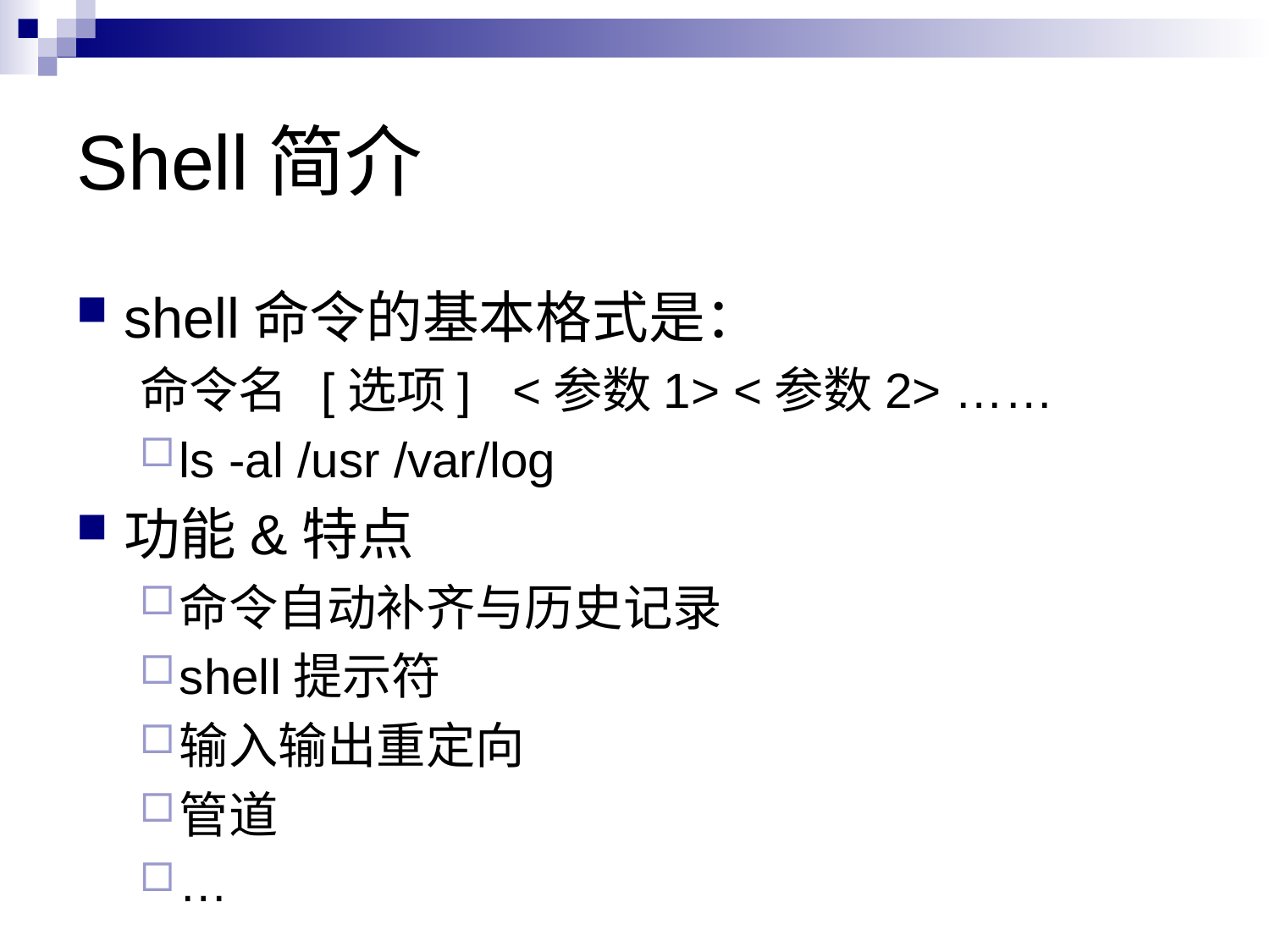

# Shell简介
shell命令的基本格式是：
命令名  [选项]   <参数1> <参数2> ……
ls -al /usr /var/log
功能&特点
命令自动补齐与历史记录
shell提示符
输入输出重定向
管道
…